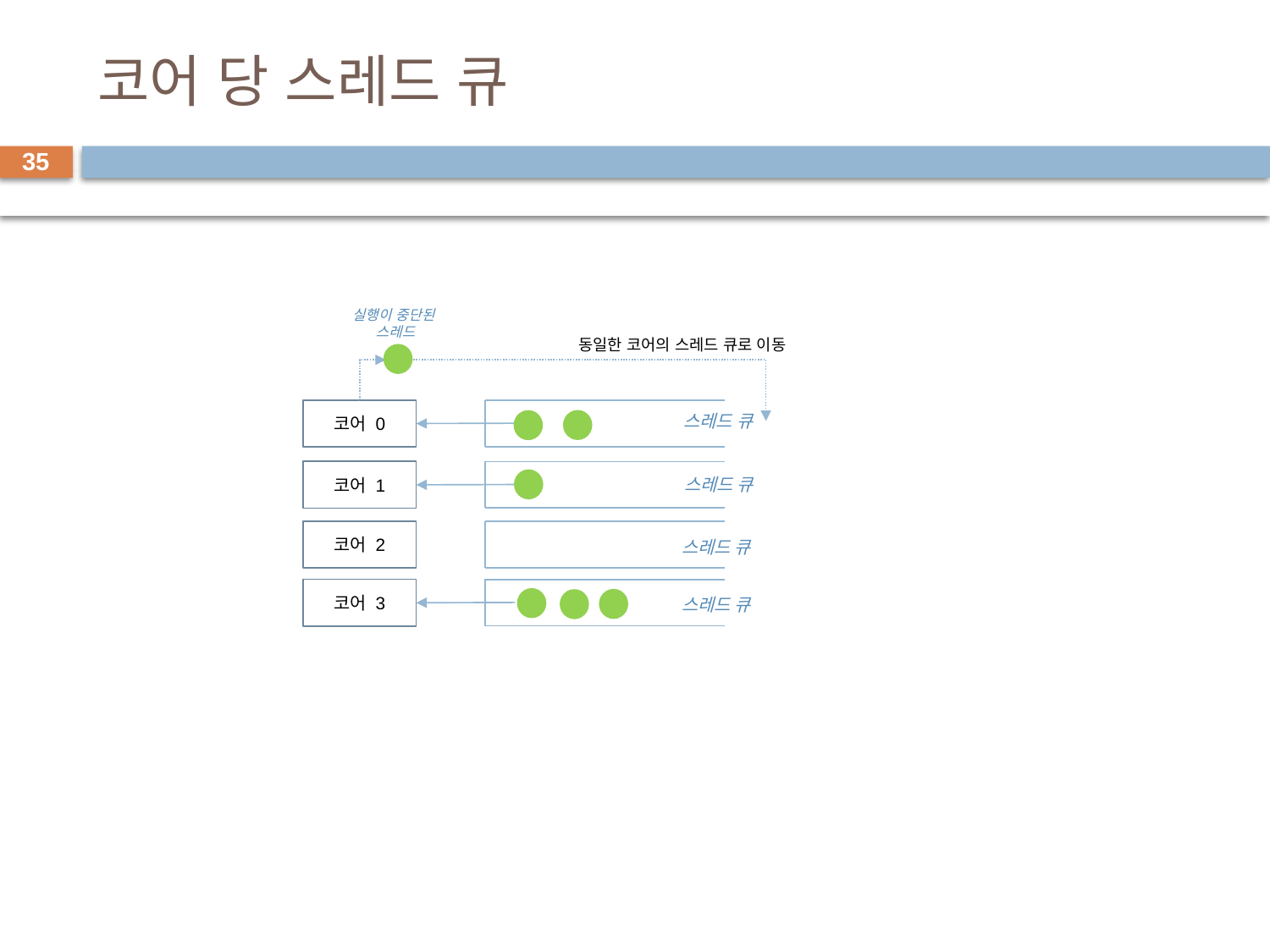

# 코어 당 스레드 큐
35
실행이 중단된
스레드
동일한 코어의 스레드 큐로 이동

코어 0
스레드 큐

코어 1
스레드 큐

코어 2
스레드 큐
코어 3
스레드 큐